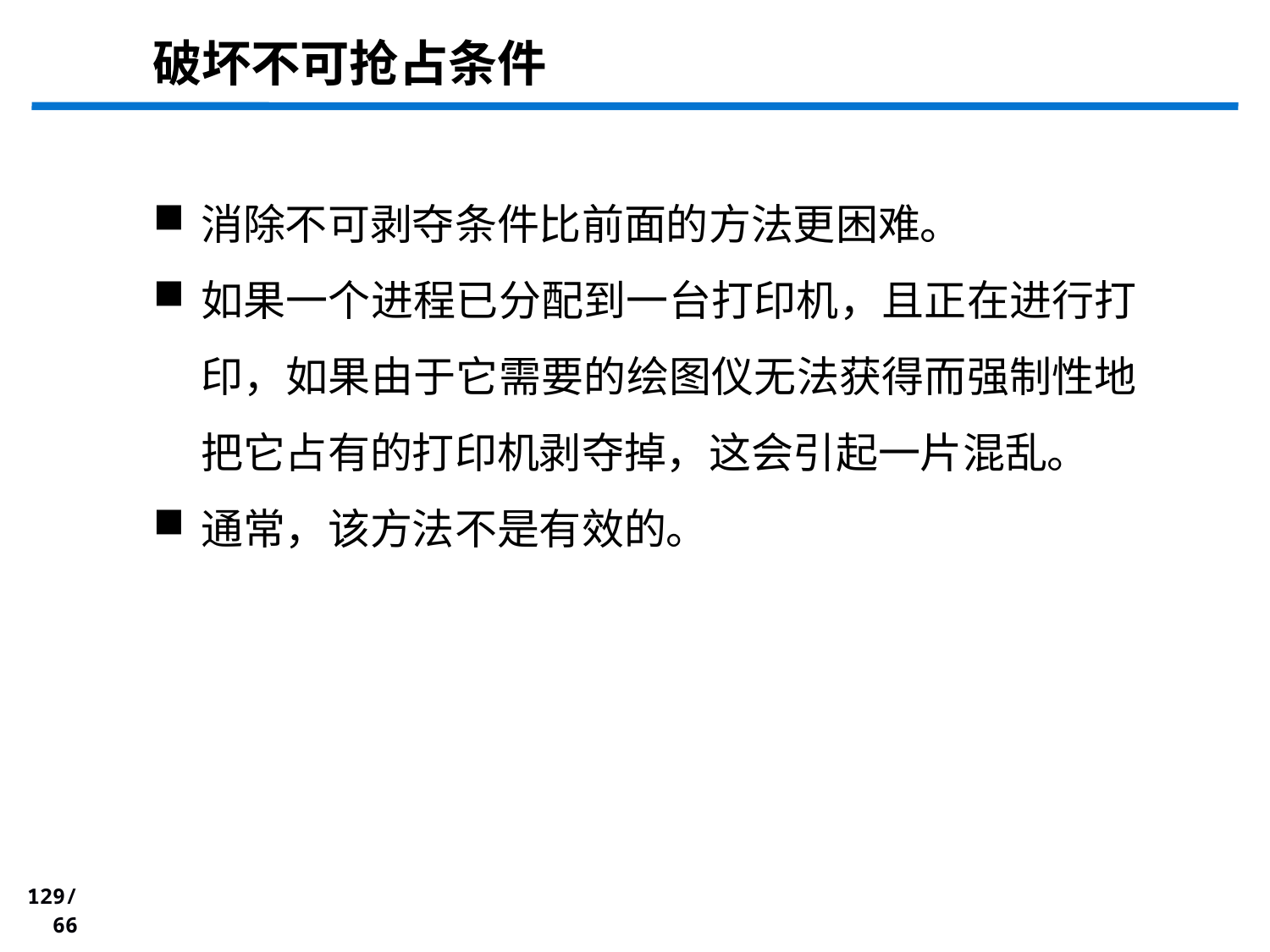

# 破坏不可抢占条件
消除不可剥夺条件比前面的方法更困难。
如果一个进程已分配到一台打印机，且正在进行打印，如果由于它需要的绘图仪无法获得而强制性地把它占有的打印机剥夺掉，这会引起一片混乱。
通常，该方法不是有效的。